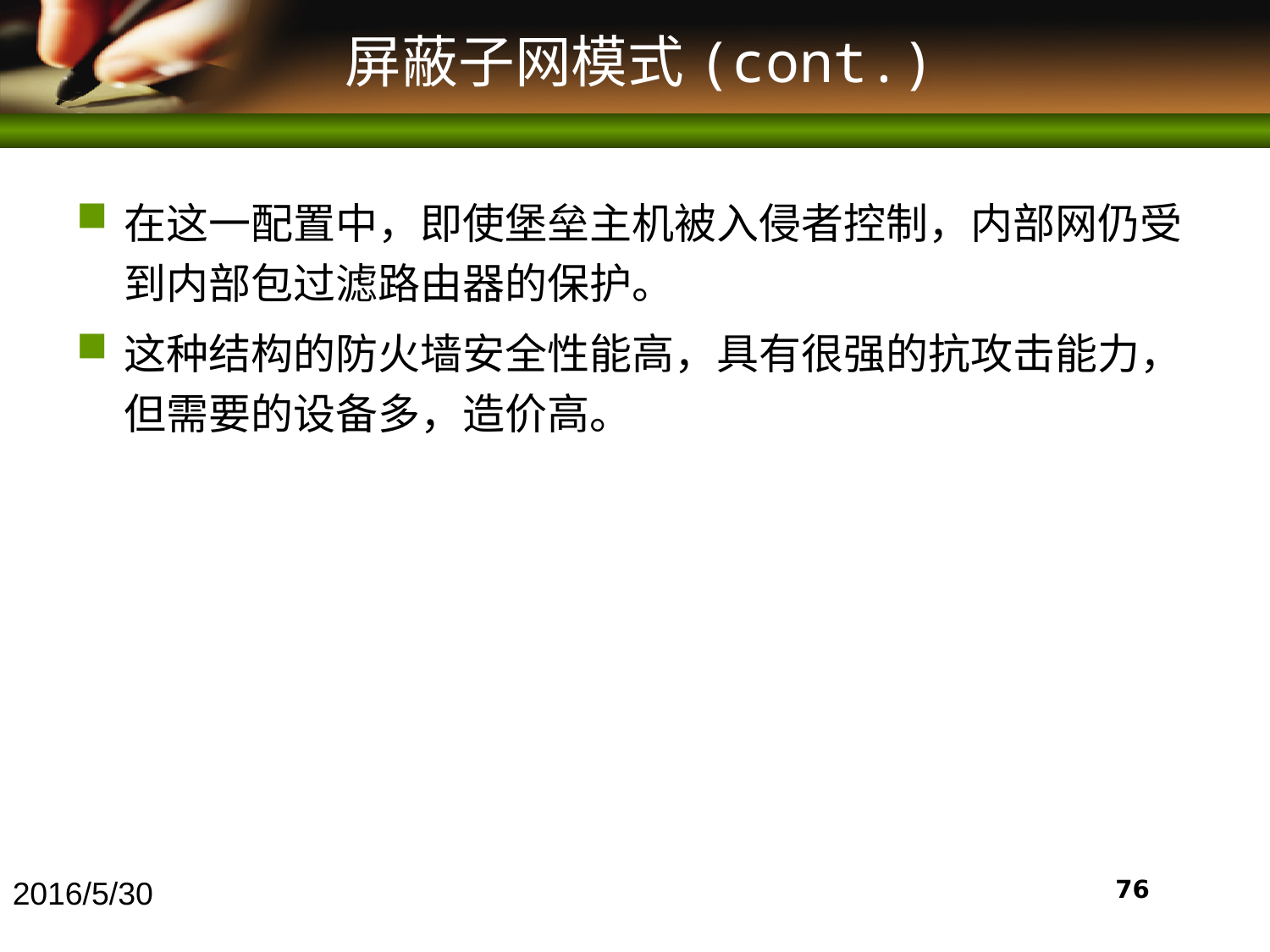

# 屏蔽子网模式(cont.)
在这一配置中，即使堡垒主机被入侵者控制，内部网仍受到内部包过滤路由器的保护。
这种结构的防火墙安全性能高，具有很强的抗攻击能力，但需要的设备多，造价高。
2016/5/30

76